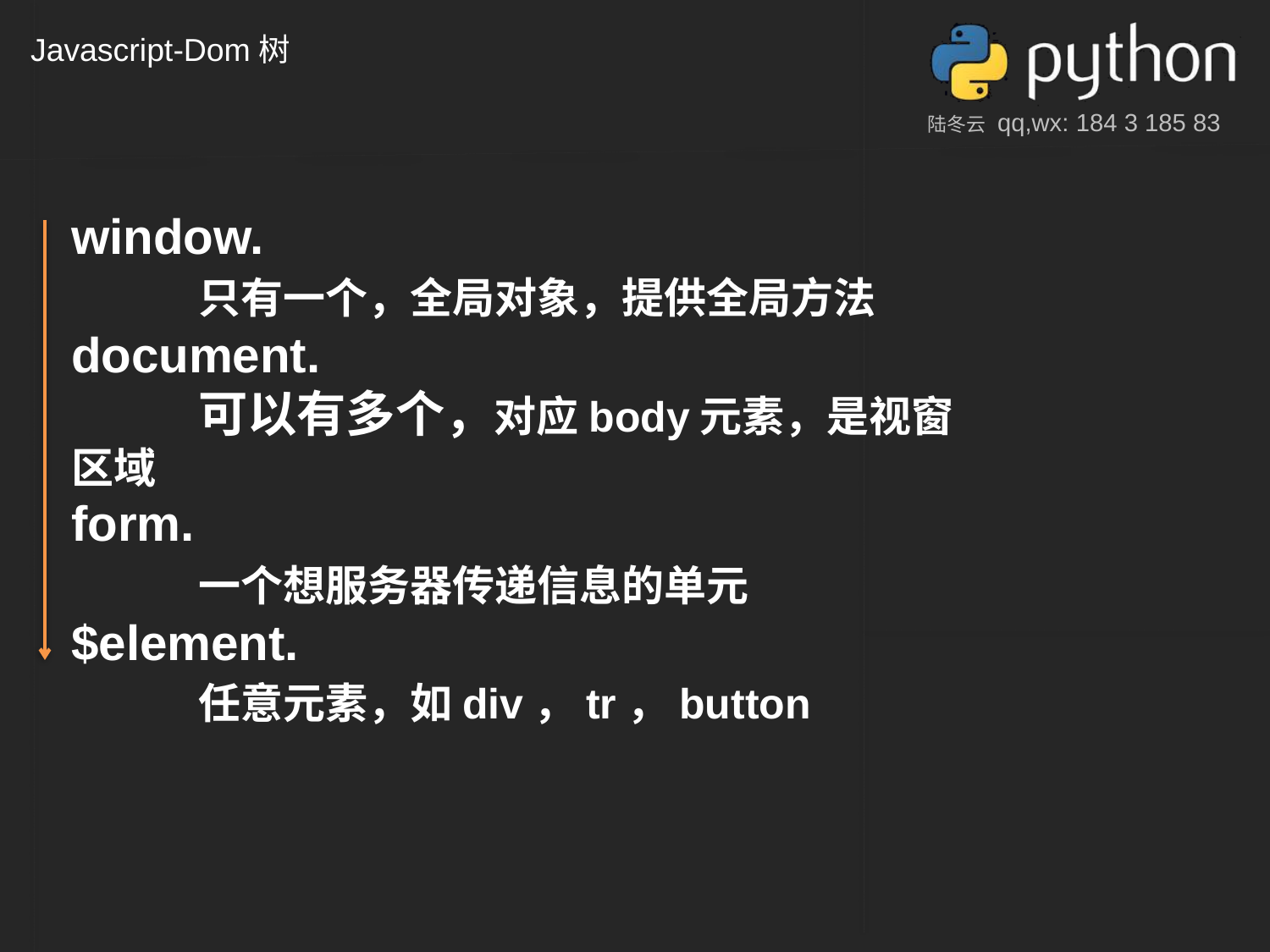

Javascript-Dom树
window.
	只有一个，全局对象，提供全局方法
document.
	可以有多个，对应body元素，是视窗区域
form.
	一个想服务器传递信息的单元
$element.
	任意元素，如div，tr，button